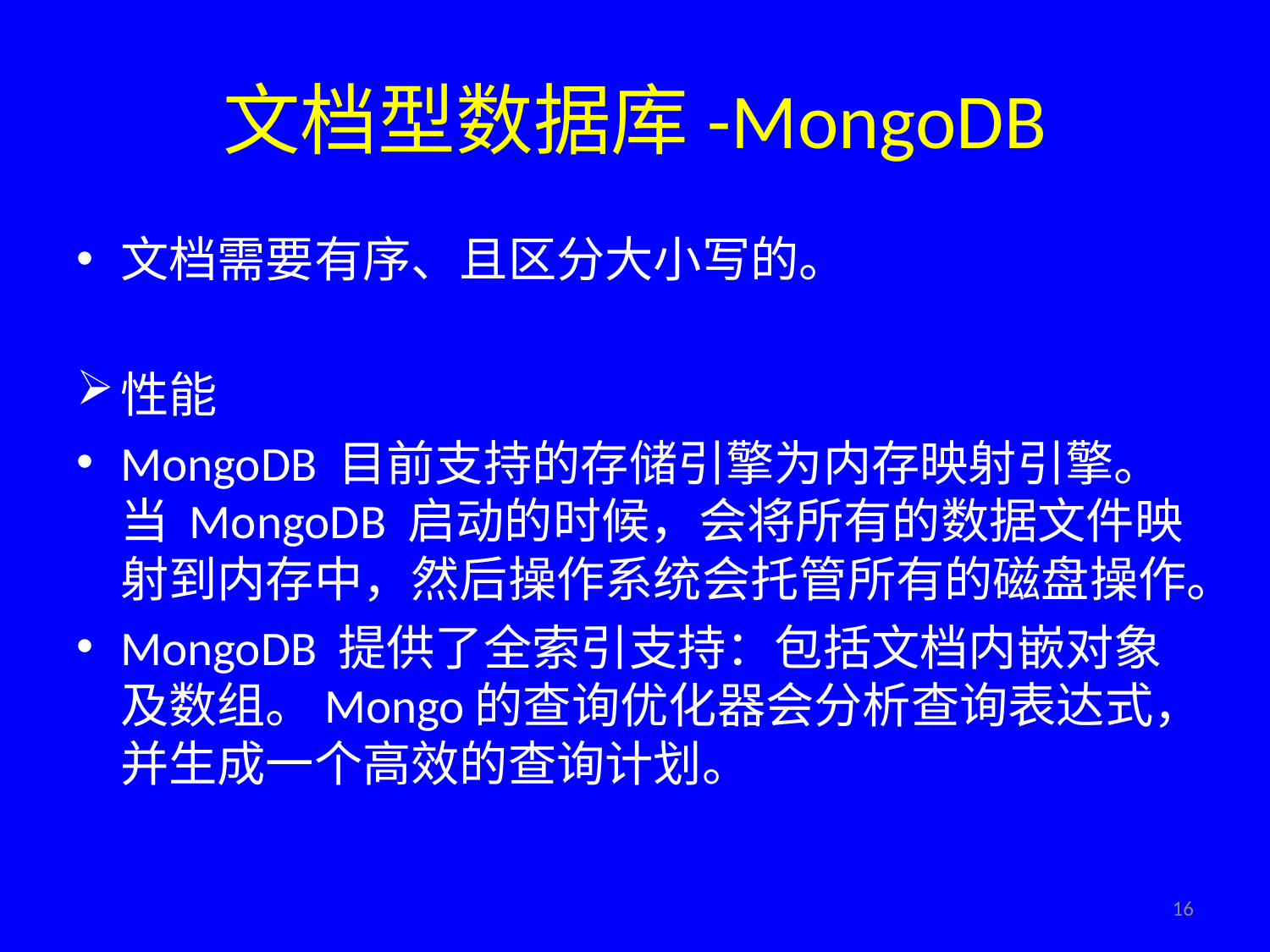

# 文档型数据库-MongoDB
文档需要有序、且区分大小写的。

性能
MongoDB 目前支持的存储引擎为内存映射引擎。当 MongoDB 启动的时候，会将所有的数据文件映射到内存中，然后操作系统会托管所有的磁盘操作。
MongoDB 提供了全索引支持：包括文档内嵌对象及数组。Mongo的查询优化器会分析查询表达式，并生成一个高效的查询计划。

16